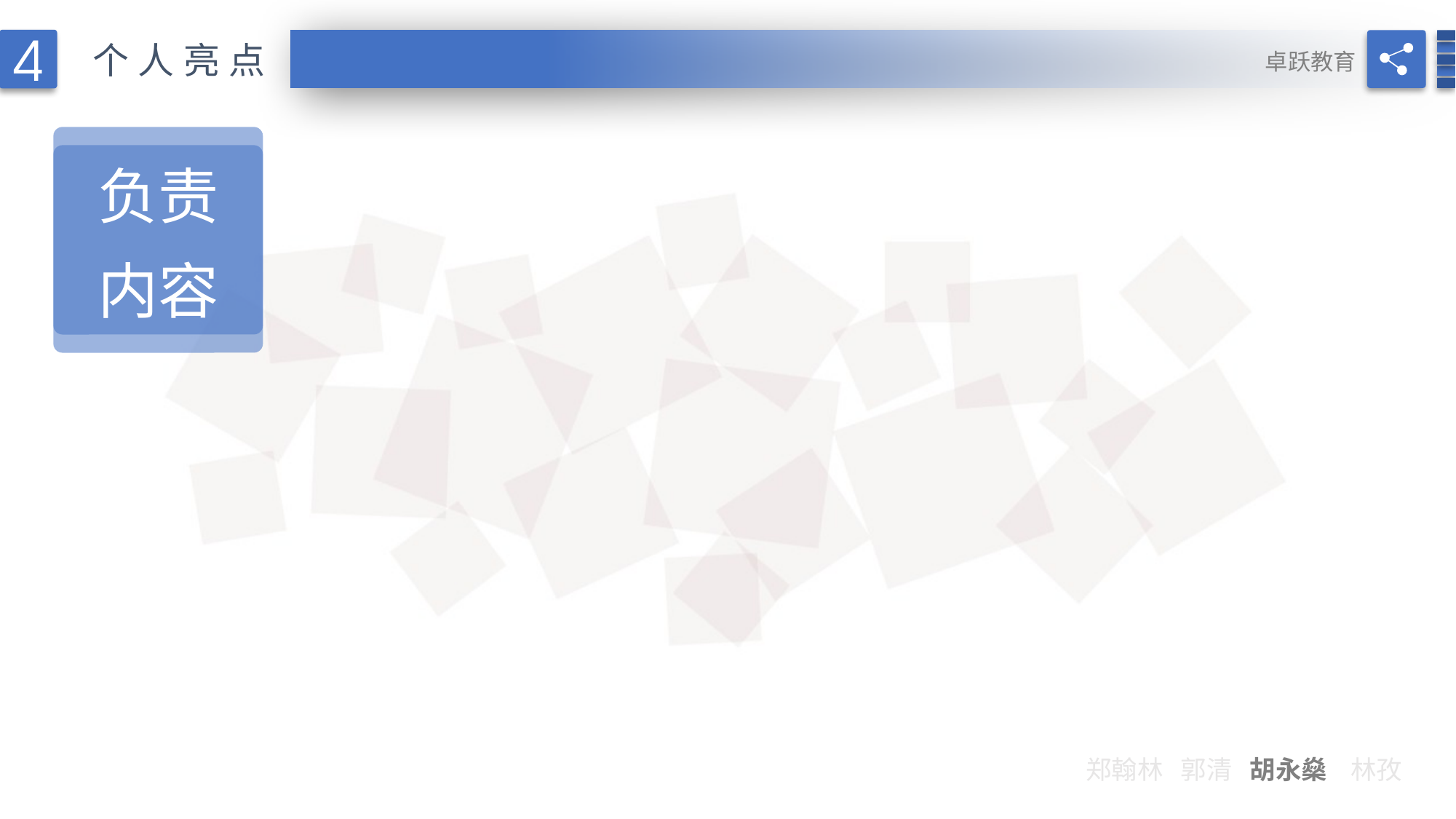

4

个人亮点
卓跃教育
负责
内容

郑翰林   郭清   胡永燊    林孜